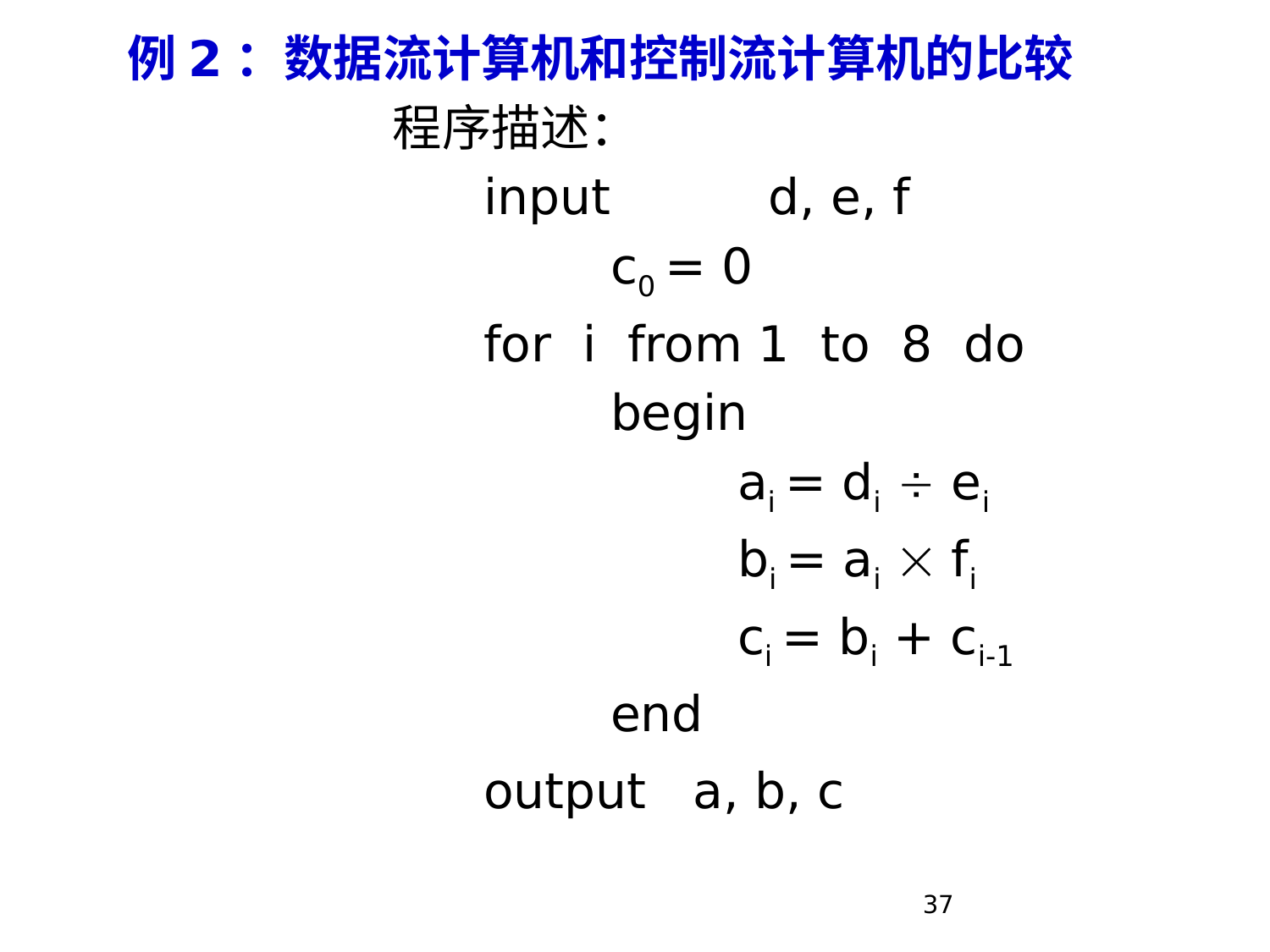

例2：数据流计算机和控制流计算机的比较
		    程序描述：
			input	  d, e, f
				c0 = 0
			for  i  from 1  to  8  do
				begin
					ai = di ÷ ei
					bi = ai × fi
					ci = bi + ci-1
				end
			output   a, b, c
37